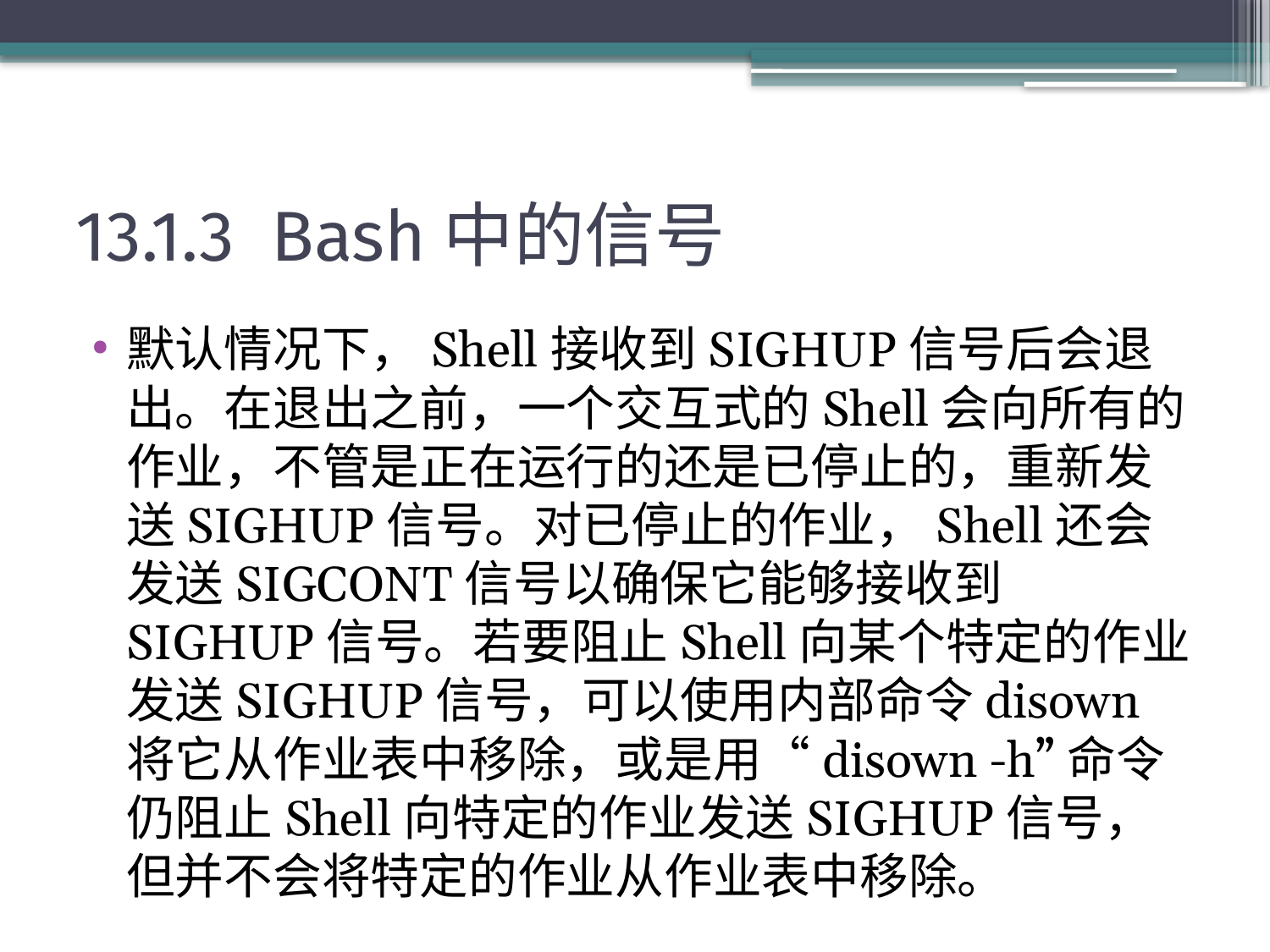

# 13.1.3  Bash中的信号
默认情况下，Shell接收到SIGHUP信号后会退出。在退出之前，一个交互式的Shell会向所有的作业，不管是正在运行的还是已停止的，重新发送SIGHUP信号。对已停止的作业，Shell还会发送SIGCONT信号以确保它能够接收到SIGHUP信号。若要阻止Shell向某个特定的作业发送SIGHUP信号，可以使用内部命令disown将它从作业表中移除，或是用“disown -h”命令仍阻止Shell向特定的作业发送SIGHUP信号，但并不会将特定的作业从作业表中移除。